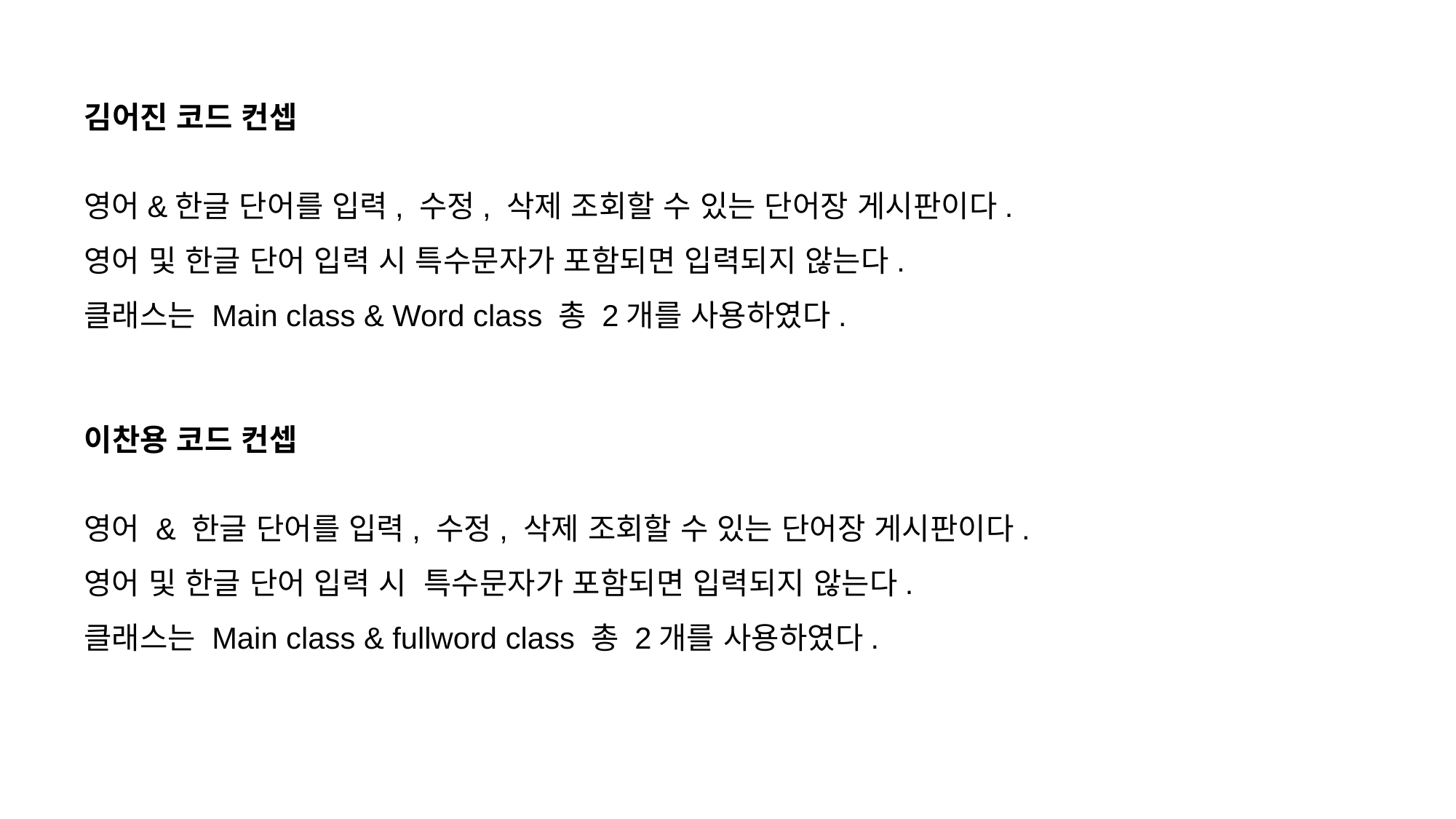

김어진 코드 컨셉
영어&한글 단어를 입력, 수정, 삭제 조회할 수 있는 단어장 게시판이다.
영어 및 한글 단어 입력 시 특수문자가 포함되면 입력되지 않는다.
클래스는 Main class & Word class 총 2개를 사용하였다.
이찬용 코드 컨셉
영어 & 한글 단어를 입력, 수정, 삭제 조회할 수 있는 단어장 게시판이다.
영어 및 한글 단어 입력 시  특수문자가 포함되면 입력되지 않는다.
클래스는 Main class & fullword class 총 2개를 사용하였다.